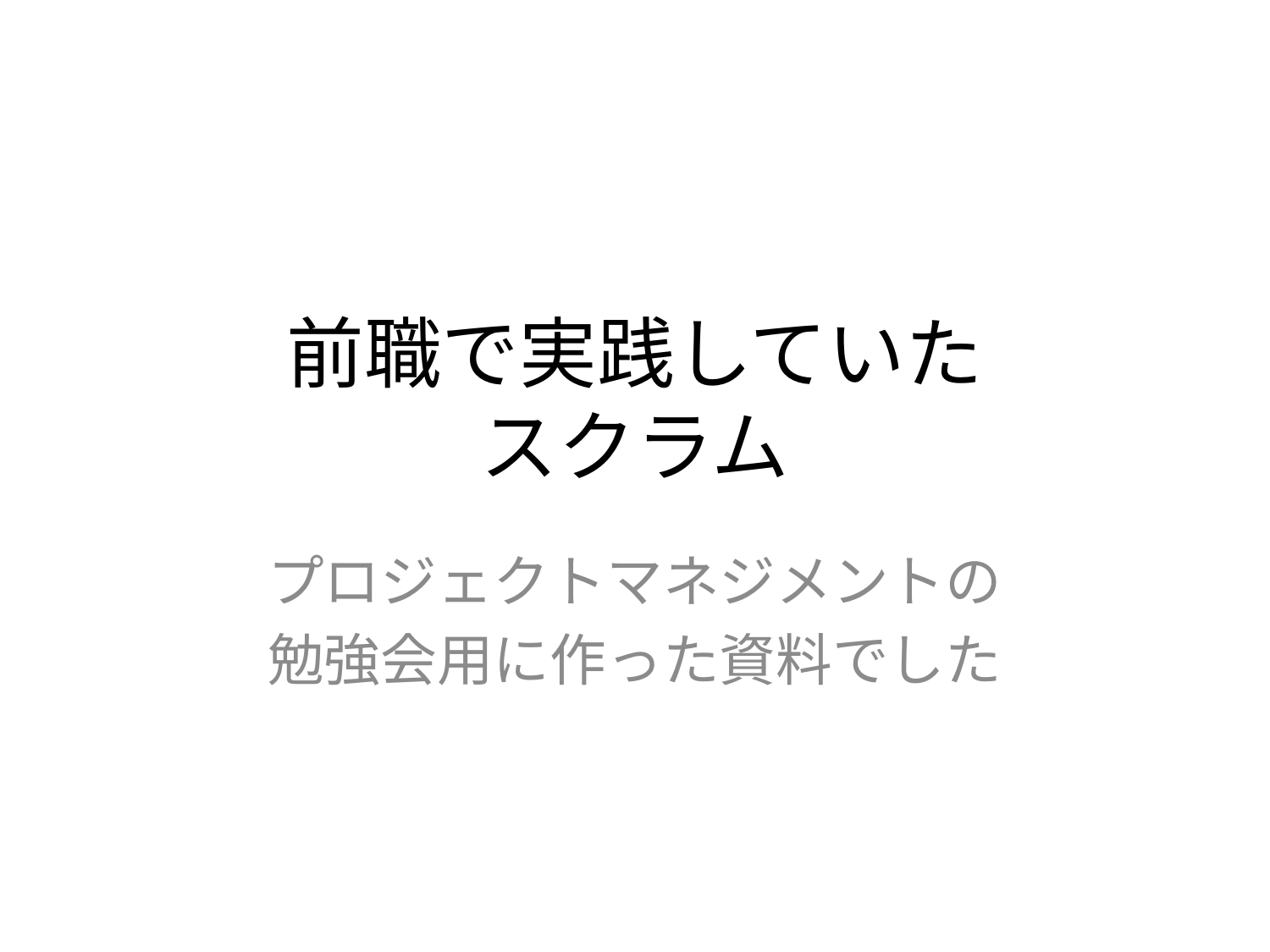

# 前職で実践していた スクラム
プロジェクトマネジメントの
勉強会用に作った資料でした